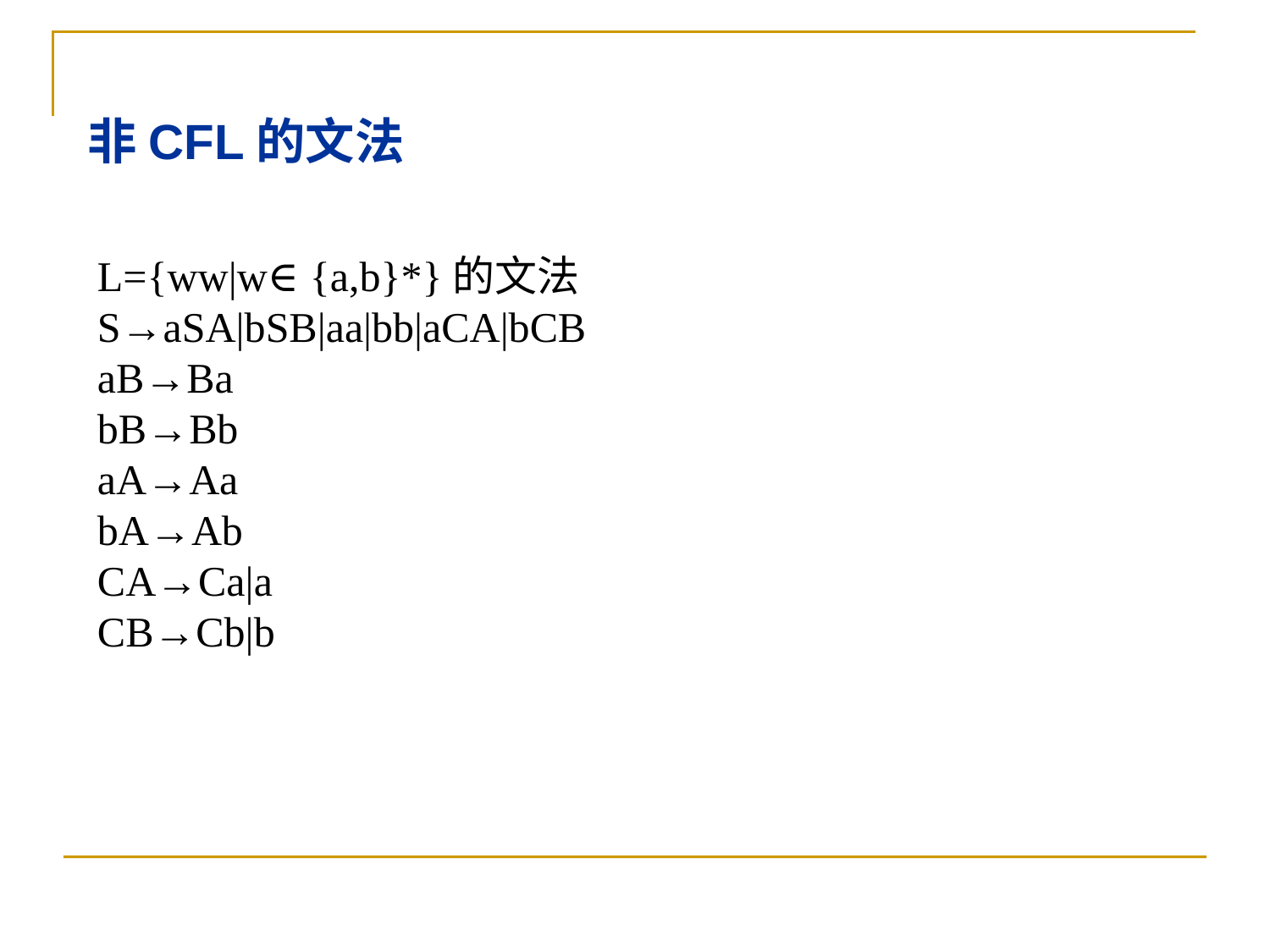

非CFL的文法
L={ww|w∈{a,b}*}的文法
S→aSA|bSB|aa|bb|aCA|bCB
aB→Ba
bB→Bb
aA→Aa
bA→Ab
CA→Ca|a
CB→Cb|b
6